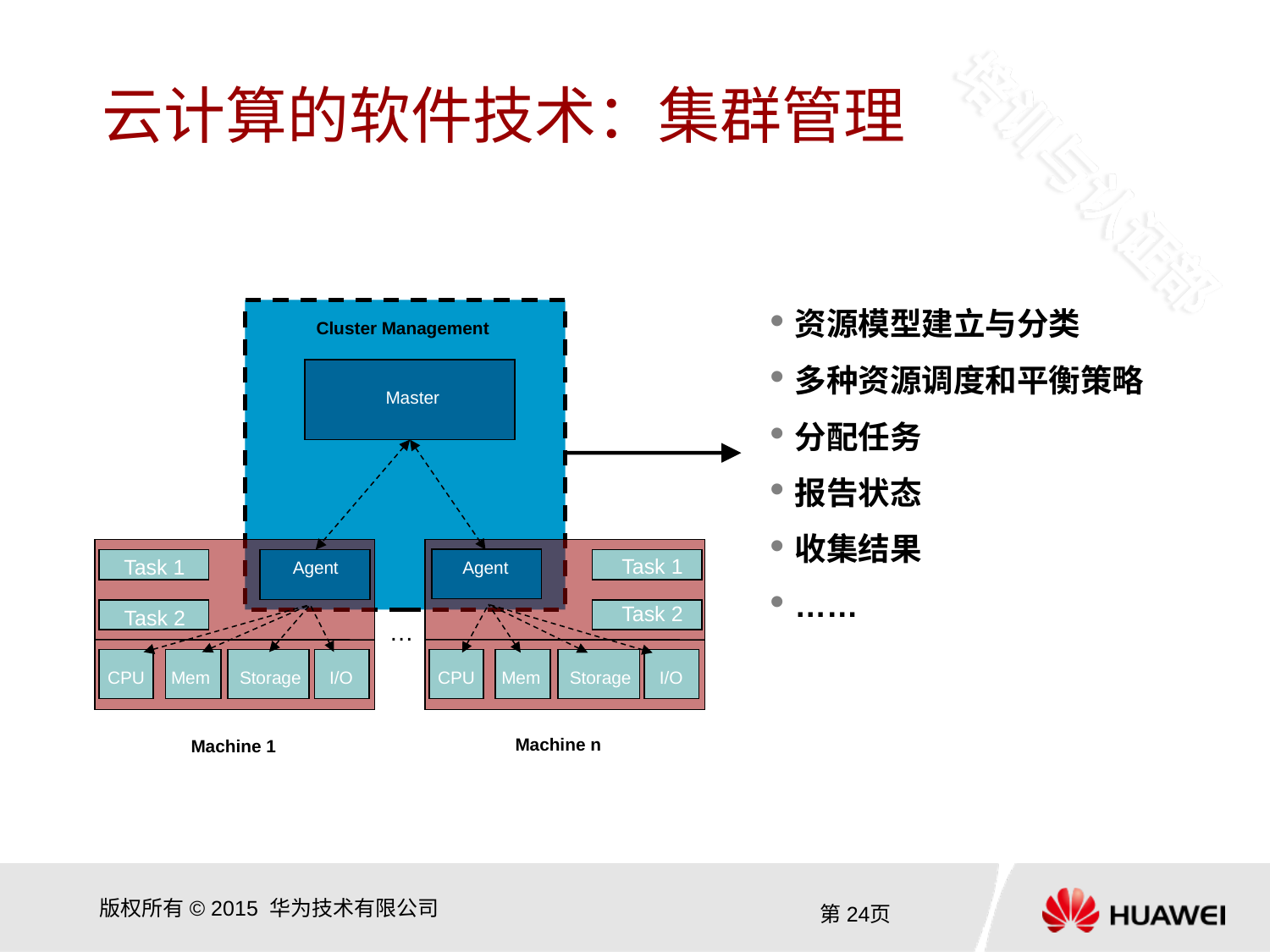

# 云计算的软件技术：集群管理
资源模型建立与分类
多种资源调度和平衡策略
分配任务
报告状态
收集结果
……

Cluster Management

Master

Task 1
Task 1

Agent
Agent

Task 2
Task 2

…

Storage
Storage
I/O
I/O
CPU
Mem
CPU
Mem

Machine n
Machine 1